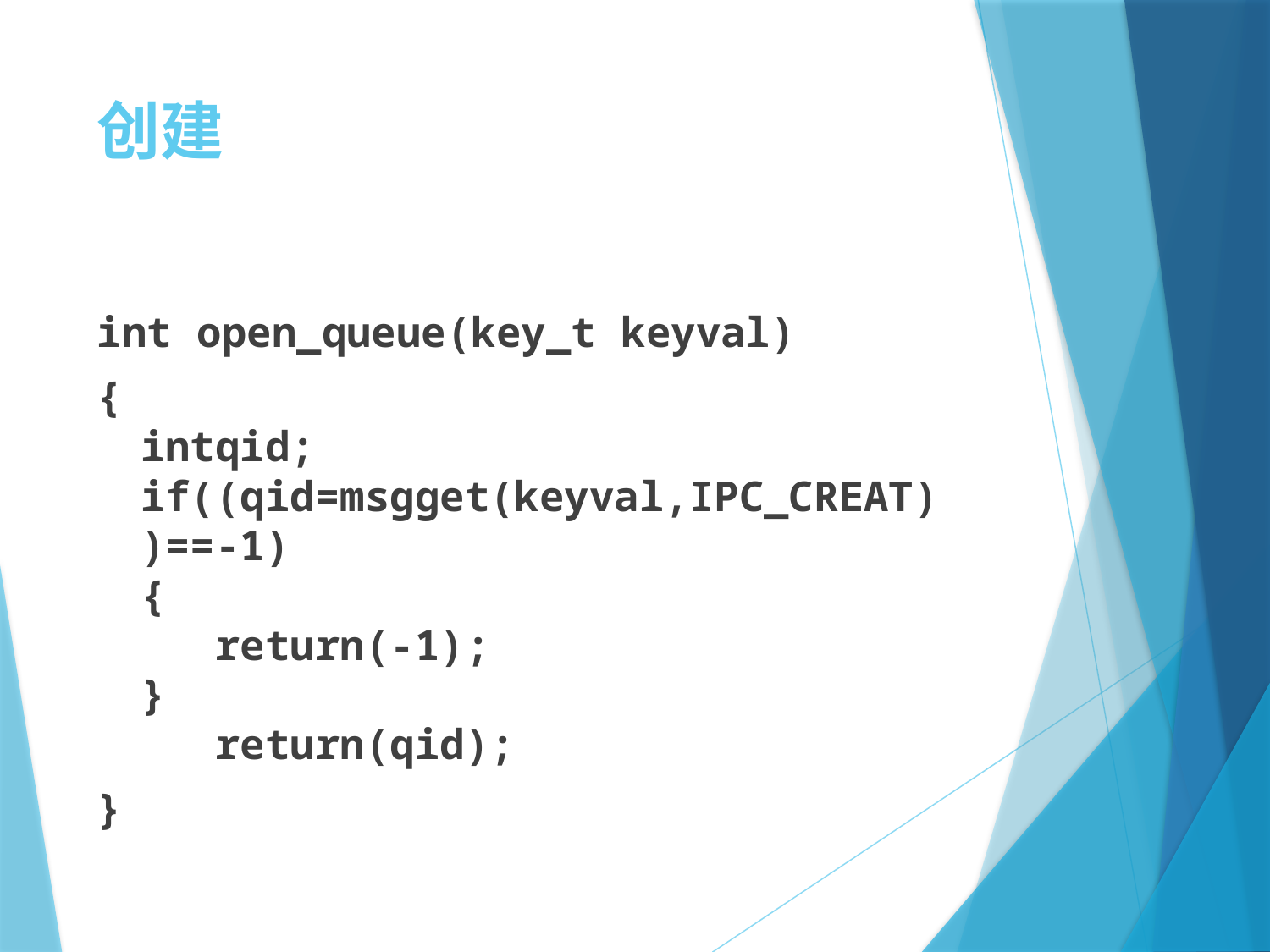

# 创建
int open_queue(key_t keyval)
{
intqid;
if((qid=msgget(keyval,IPC_CREAT))==-1)
{
   return(-1);
}
   return(qid);
}